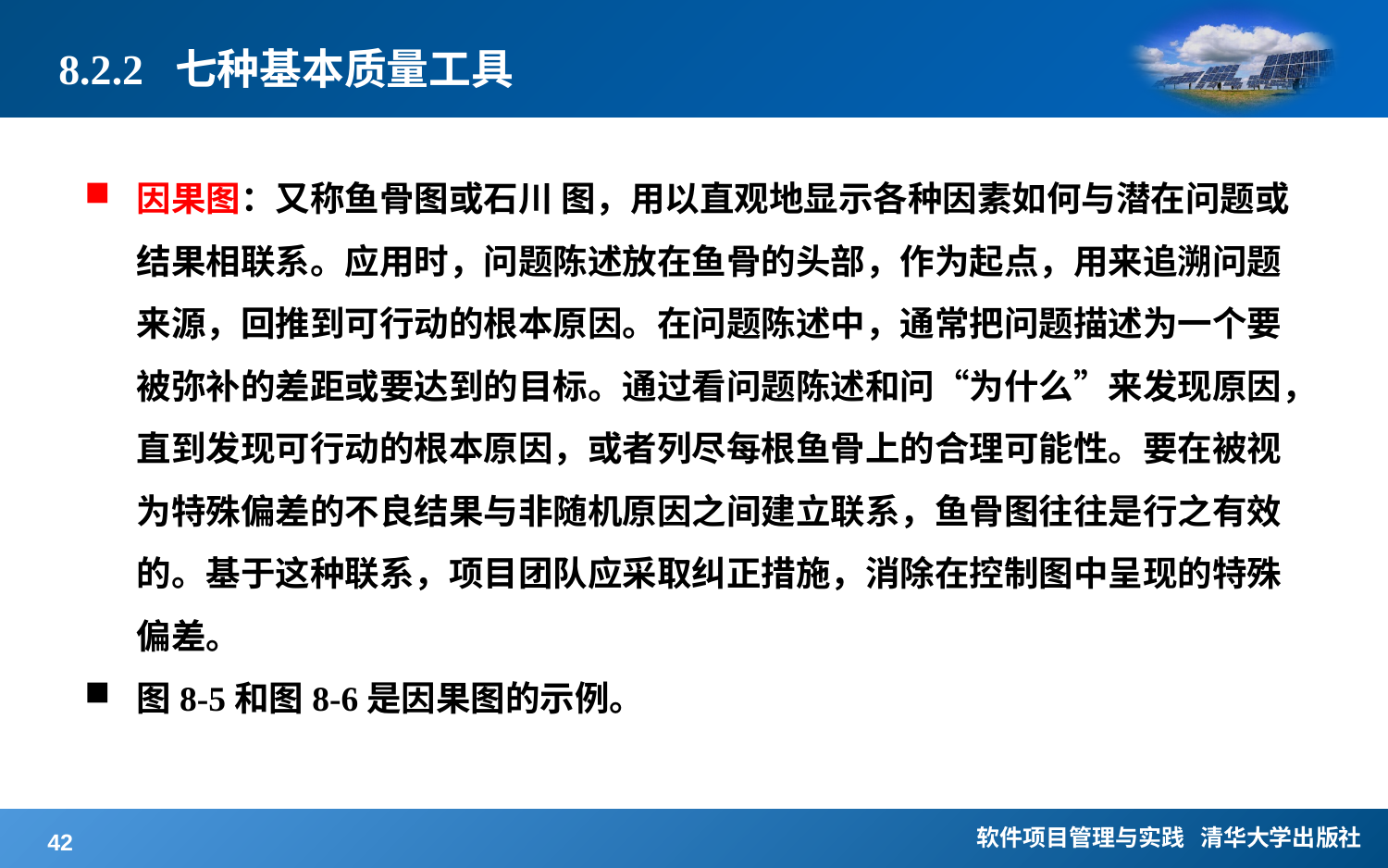

# 8.2.2  七种基本质量工具
因果图：又称鱼骨图或石川 图，用以直观地显示各种因素如何与潜在问题或结果相联系。应用时，问题陈述放在鱼骨的头部，作为起点，用来追溯问题来源，回推到可行动的根本原因。在问题陈述中，通常把问题描述为一个要被弥补的差距或要达到的目标。通过看问题陈述和问“为什么”来发现原因，直到发现可行动的根本原因，或者列尽每根鱼骨上的合理可能性。要在被视为特殊偏差的不良结果与非随机原因之间建立联系，鱼骨图往往是行之有效的。基于这种联系，项目团队应采取纠正措施，消除在控制图中呈现的特殊偏差。
图8-5和图8-6是因果图的示例。